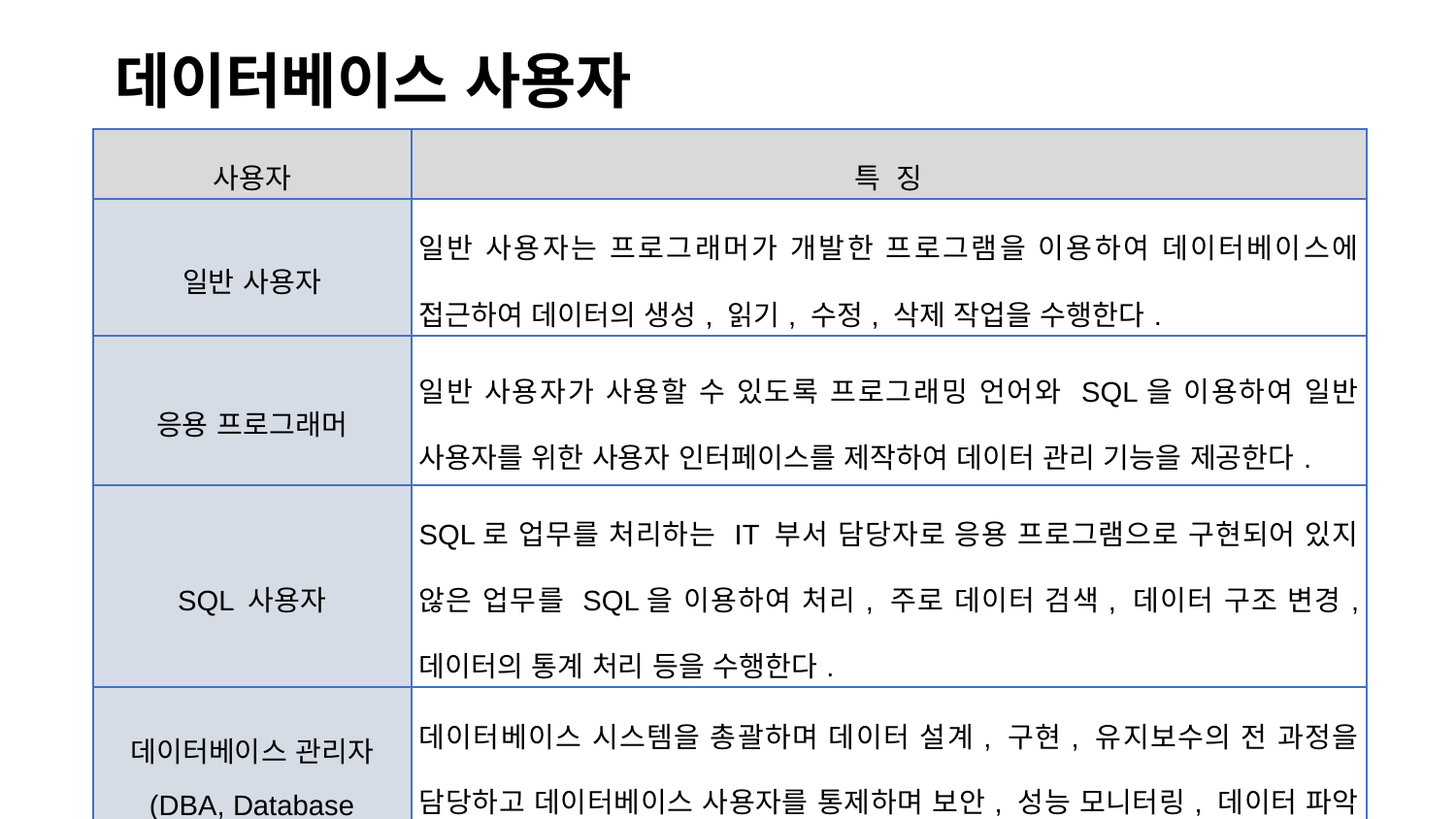

# 데이터베이스 사용자
| 사용자 | 특 징 |
| --- | --- |
| 일반 사용자 | 일반 사용자는 프로그래머가 개발한 프로그램을 이용하여 데이터베이스에 접근하여 데이터의 생성, 읽기, 수정, 삭제 작업을 수행한다. |
| 응용 프로그래머 | 일반 사용자가 사용할 수 있도록 프로그래밍 언어와 SQL을 이용하여 일반 사용자를 위한 사용자 인터페이스를 제작하여 데이터 관리 기능을 제공한다. |
| SQL 사용자 | SQL로 업무를 처리하는 IT 부서 담당자로 응용 프로그램으로 구현되어 있지 않은 업무를 SQL을 이용하여 처리, 주로 데이터 검색, 데이터 구조 변경, 데이터의 통계 처리 등을 수행한다. |
| 데이터베이스 관리자 (DBA, Database Adminstrator) | 데이터베이스 시스템을 총괄하며 데이터 설계, 구현, 유지보수의 전 과정을 담당하고 데이터베이스 사용자를 통제하며 보안, 성능 모니터링, 데이터 파악 관리, 백업 등의 업무를 수행한다. |